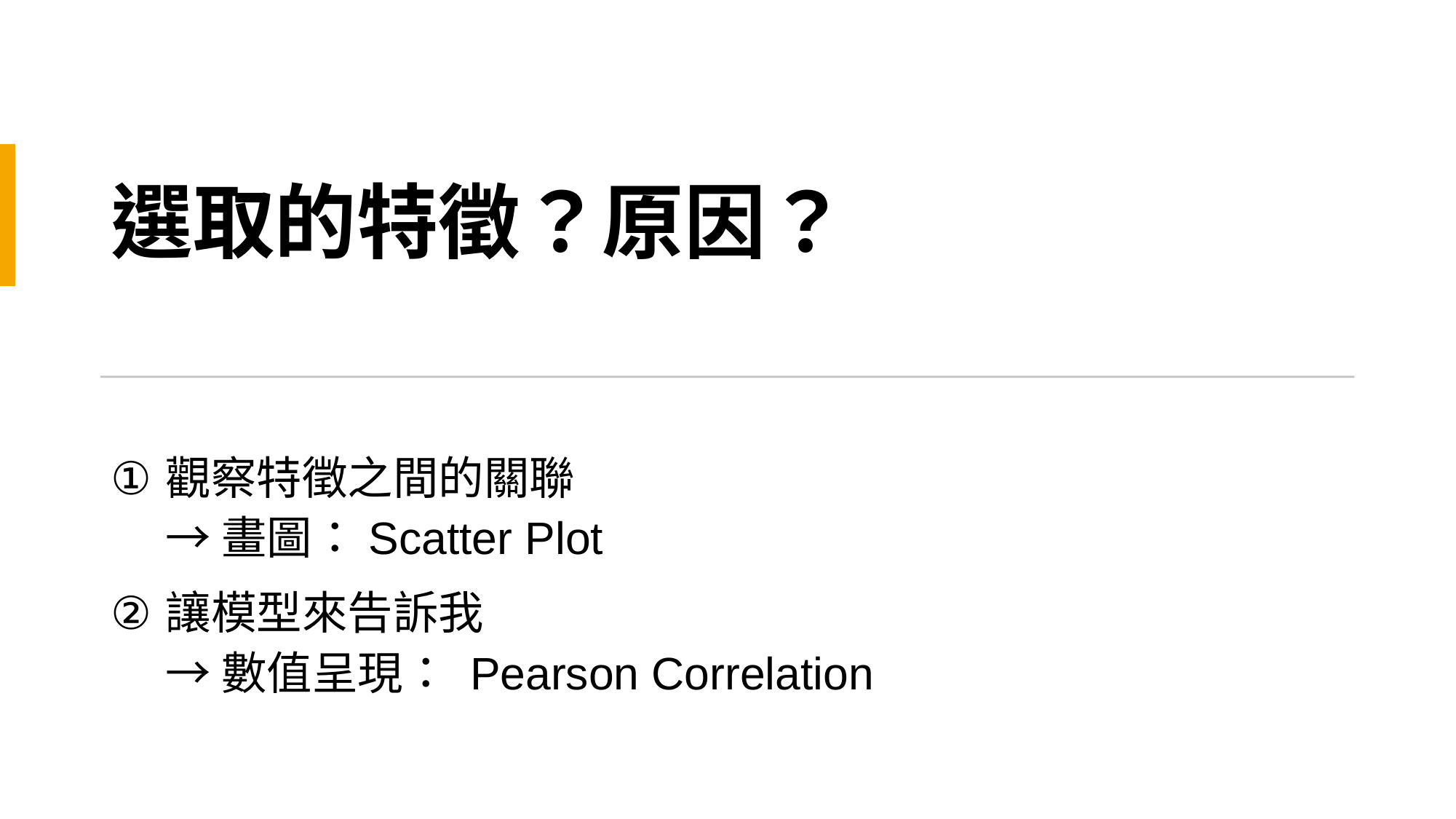

# 選取的特徵？原因？

觀察特徵之間的關聯
→ 畫圖：Scatter Plot
讓模型來告訴我
→ 數值呈現： Pearson Correlation